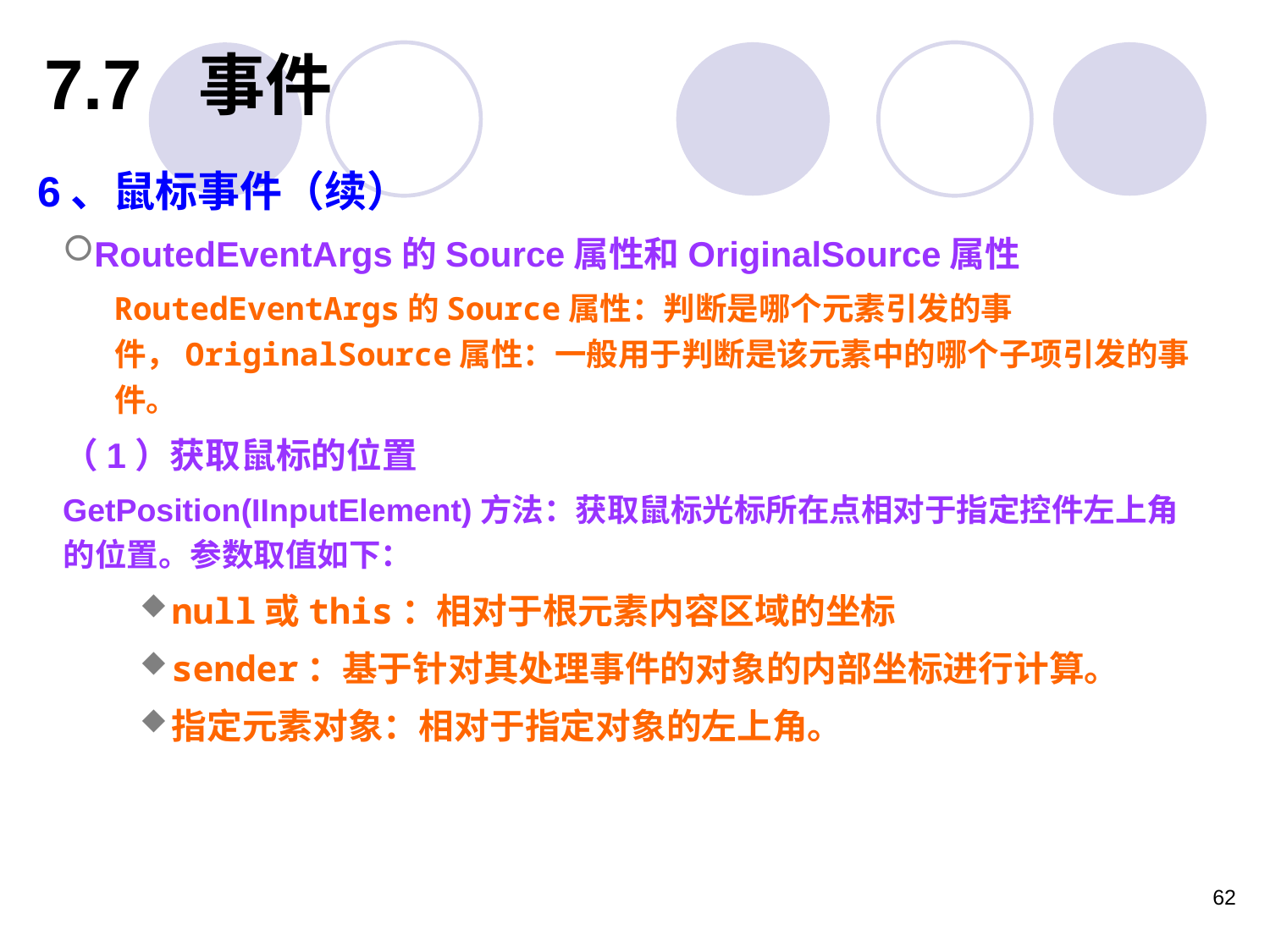

7.7  事件
6、鼠标事件（续）
RoutedEventArgs的Source属性和OriginalSource属性
RoutedEventArgs的Source属性：判断是哪个元素引发的事件，OriginalSource属性：一般用于判断是该元素中的哪个子项引发的事件。
（1）获取鼠标的位置
GetPosition(IInputElement)方法：获取鼠标光标所在点相对于指定控件左上角的位置。参数取值如下：
null或this：相对于根元素内容区域的坐标
sender：基于针对其处理事件的对象的内部坐标进行计算。
指定元素对象：相对于指定对象的左上角。

62